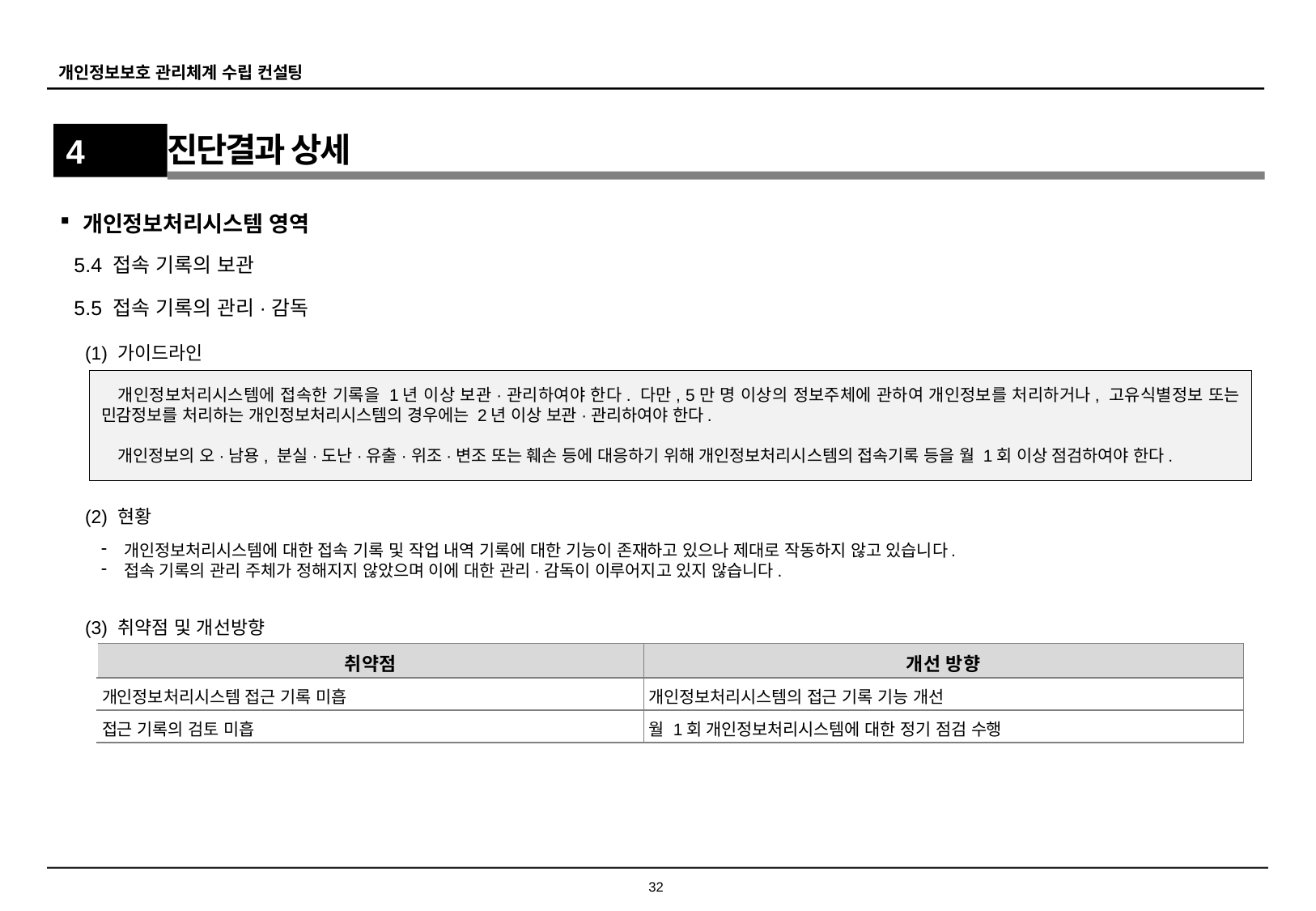

4
진단결과 상세

개인정보처리시스템 영역
5.4 접속 기록의 보관
5.5 접속 기록의 관리 ∙ 감독
(1) 가이드라인
개인정보처리시스템에 접속한 기록을 1년 이상 보관 ∙ 관리하여야 한다. 다만, 5만 명 이상의 정보주체에 관하여 개인정보를 처리하거나, 고유식별정보 또는 민감정보를 처리하는 개인정보처리시스템의 경우에는 2년 이상 보관 ∙ 관리하여야 한다.

개인정보의 오 ∙ 남용, 분실 ∙ 도난 ∙ 유출 ∙ 위조 ∙ 변조 또는 훼손 등에 대응하기 위해 개인정보처리시스템의 접속기록 등을 월 1회 이상 점검하여야 한다.
(2) 현황
개인정보처리시스템에 대한 접속 기록 및 작업 내역 기록에 대한 기능이 존재하고 있으나 제대로 작동하지 않고 있습니다.
접속 기록의 관리 주체가 정해지지 않았으며 이에 대한 관리 ∙ 감독이 이루어지고 있지 않습니다.
(3) 취약점 및 개선방향
| 취약점 | 개선 방향 |
| --- | --- |
| 개인정보처리시스템 접근 기록 미흡 | 개인정보처리시스템의 접근 기록 기능 개선 |
| 접근 기록의 검토 미흡 | 월 1회 개인정보처리시스템에 대한 정기 점검 수행 |